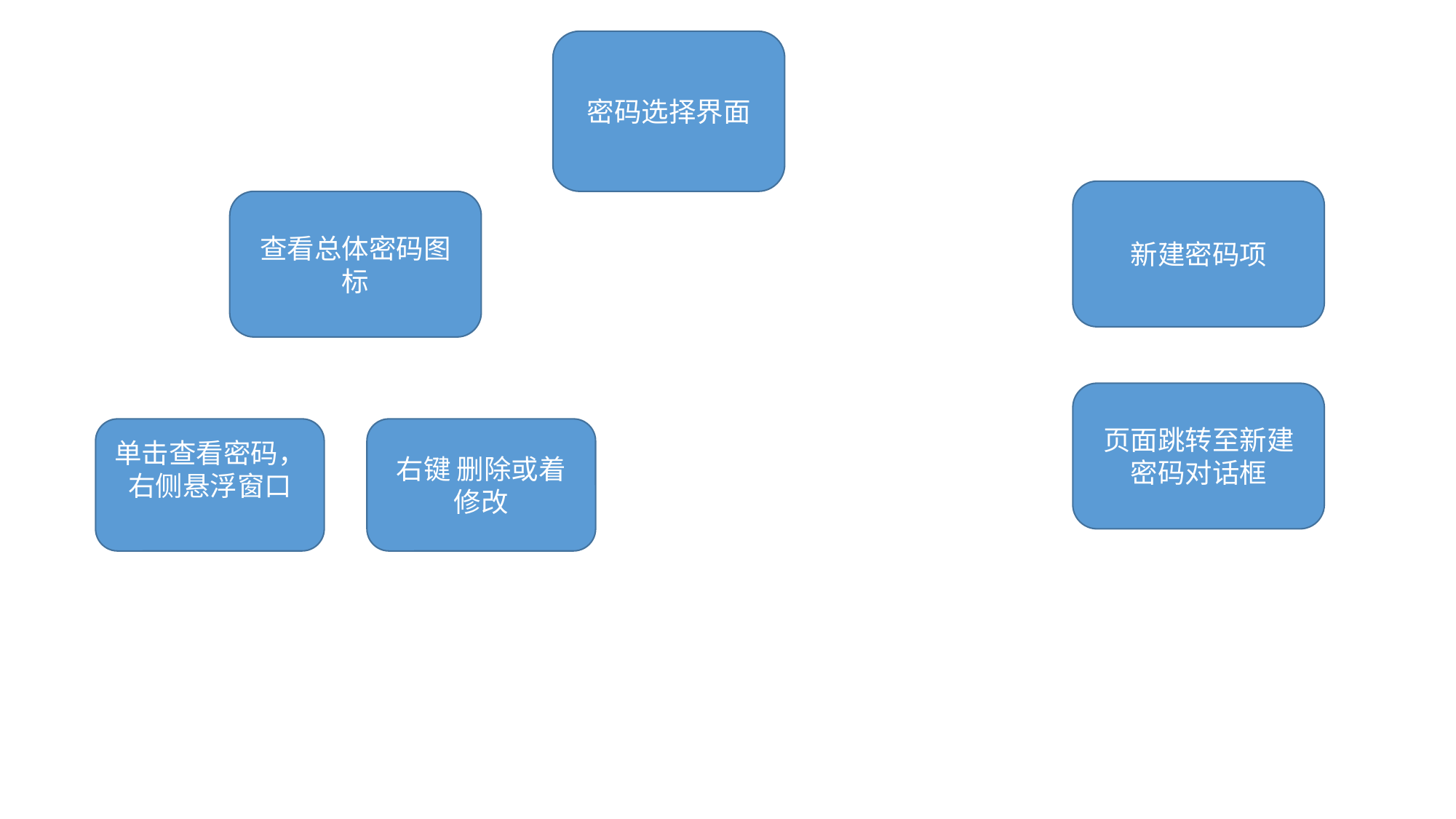

密码选择界面
新建密码项
查看总体密码图标
页面跳转至新建密码对话框
右键 删除或着修改
单击查看密码，右侧悬浮窗口